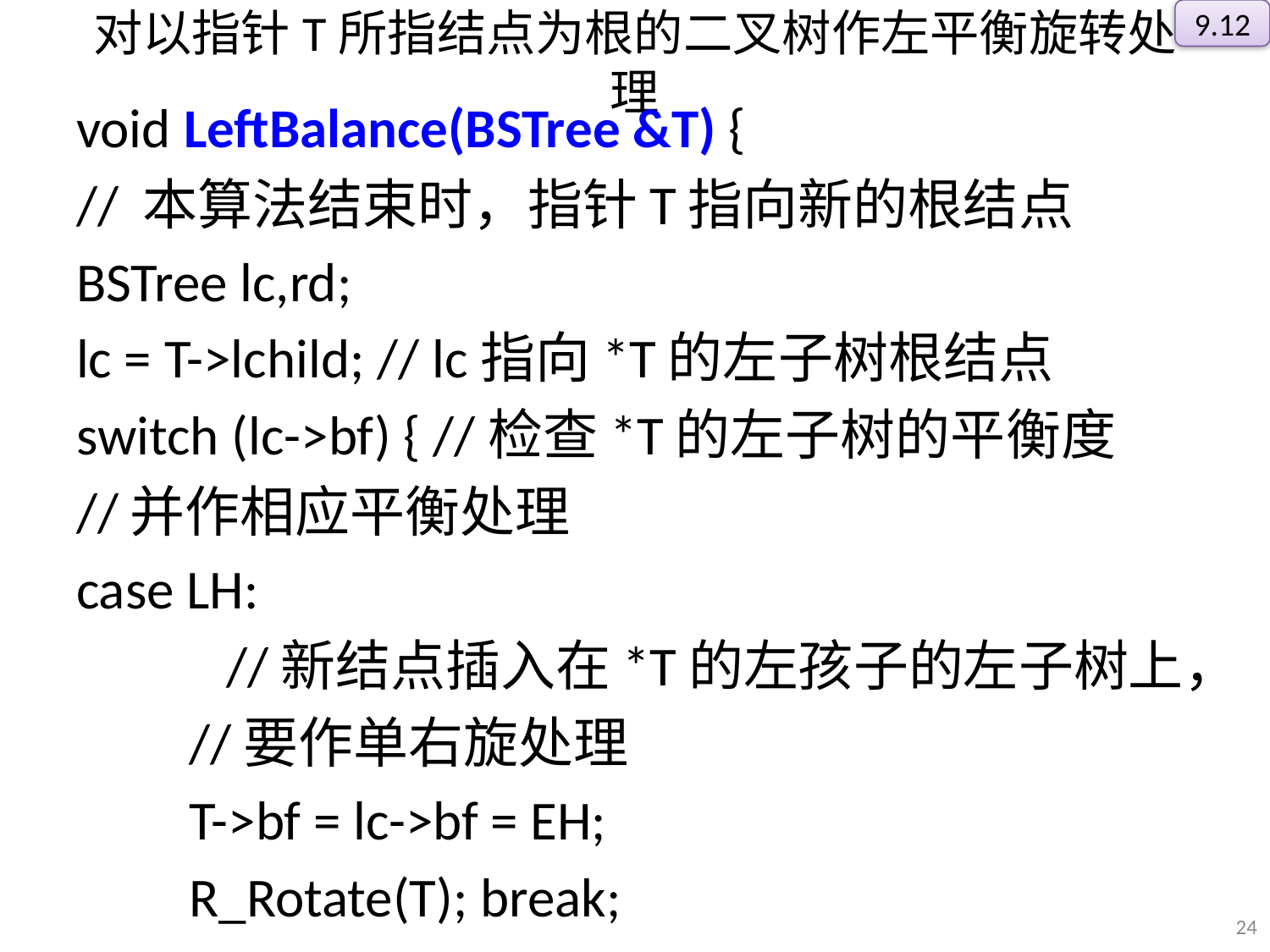

9.12
# 对以指针T所指结点为根的二叉树作左平衡旋转处理
void LeftBalance(BSTree &T) {
// 本算法结束时，指针T指向新的根结点
BSTree lc,rd;
lc = T->lchild; // lc指向*T的左子树根结点
switch (lc->bf) { //检查*T的左子树的平衡度
//并作相应平衡处理
case LH:
	   //新结点插入在*T的左孩子的左子树上，
	//要作单右旋处理
	T->bf = lc->bf = EH;
	R_Rotate(T); break;

24